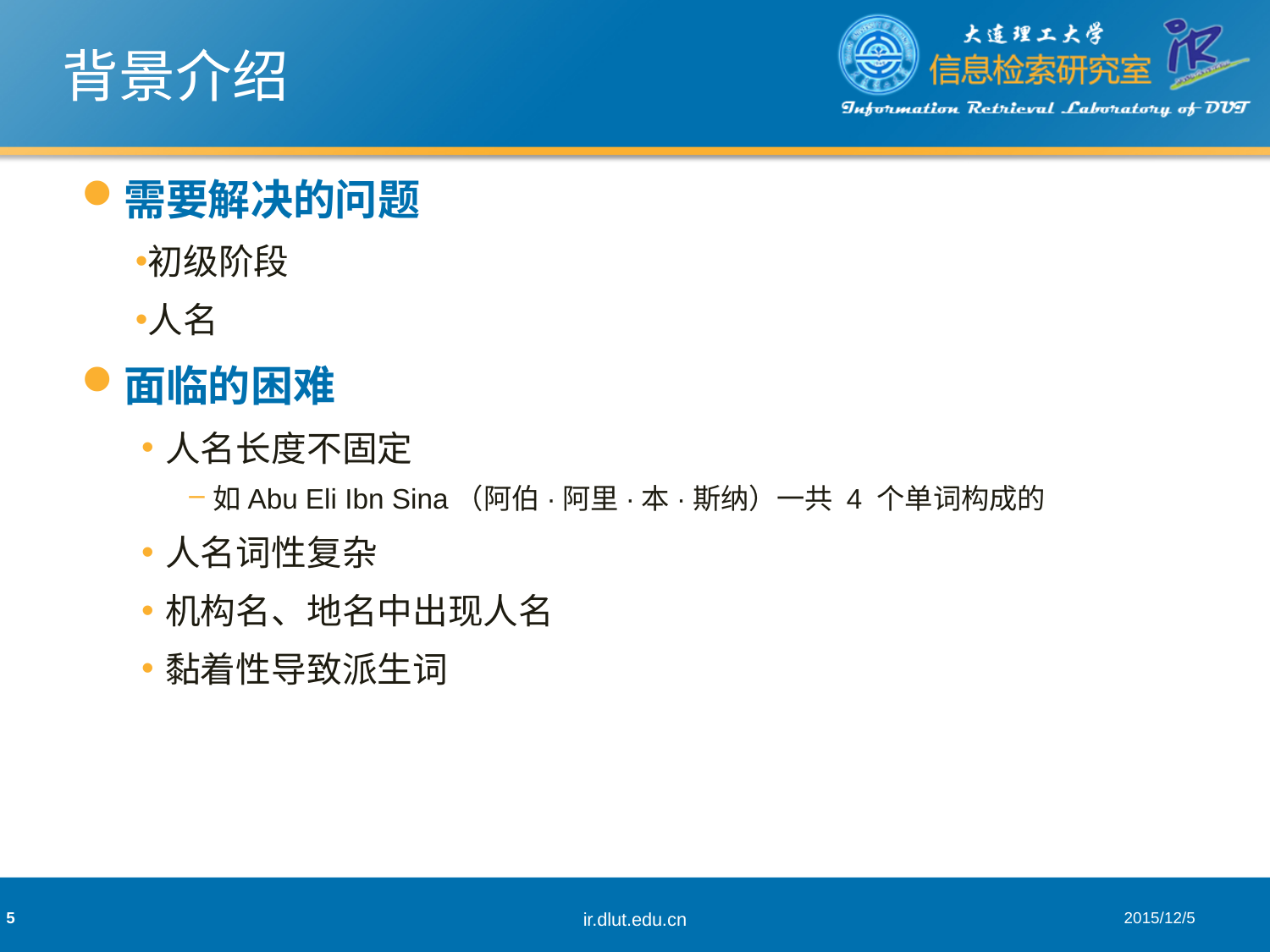

# 背景介绍
需要解决的问题
初级阶段
人名
面临的困难
人名长度不固定
如Abu Eli Ibn Sina（阿伯·阿里·本·斯纳）一共 4 个单词构成的
人名词性复杂
机构名、地名中出现人名
黏着性导致派生词